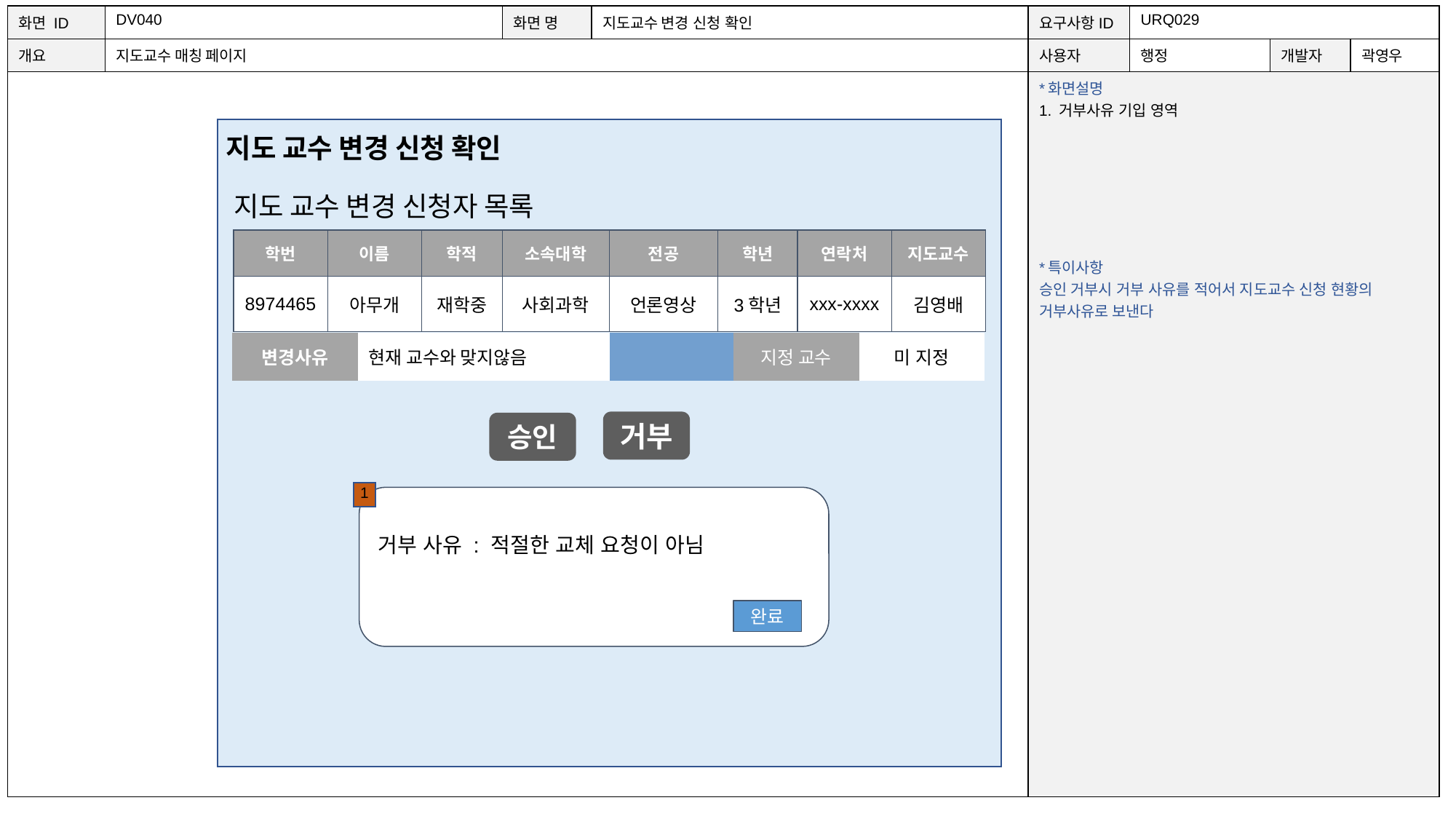

| 화면 ID | DV040 | 화면 명 | 지도교수 변경 신청 확인 | 요구사항ID | URQ029 |  |  |
| --- | --- | --- | --- | --- | --- | --- | --- |
| 개요 | 지도교수 매칭 페이지 |  |  | 사용자 | 행정 | 개발자 | 곽영우 |
|  |  |  |  | \*화면설명 1. 거부사유 기입 영역 \*특이사항 승인 거부시 거부 사유를 적어서 지도교수 신청 현황의 거부사유로 보낸다 |  |  |  |

지도 교수 변경 신청 확인

지도 교수 변경 신청자 목록
| 학번 | 이름 | 학적 | 소속대학 | 전공 | 학년 | 연락처 | 지도교수 |
| --- | --- | --- | --- | --- | --- | --- | --- |
| 8974465 | 아무개 | 재학중 | 사회과학 | 언론영상 | 3학년 | xxx-xxxx | 김영배 |
| 변경사유 | 현재 교수와 맞지않음 |  | 지정 교수 | 미 지정 |  |
| --- | --- | --- | --- | --- | --- |
거부
승인
1

거부 사유 : 적절한 교체 요청이 아님
완료